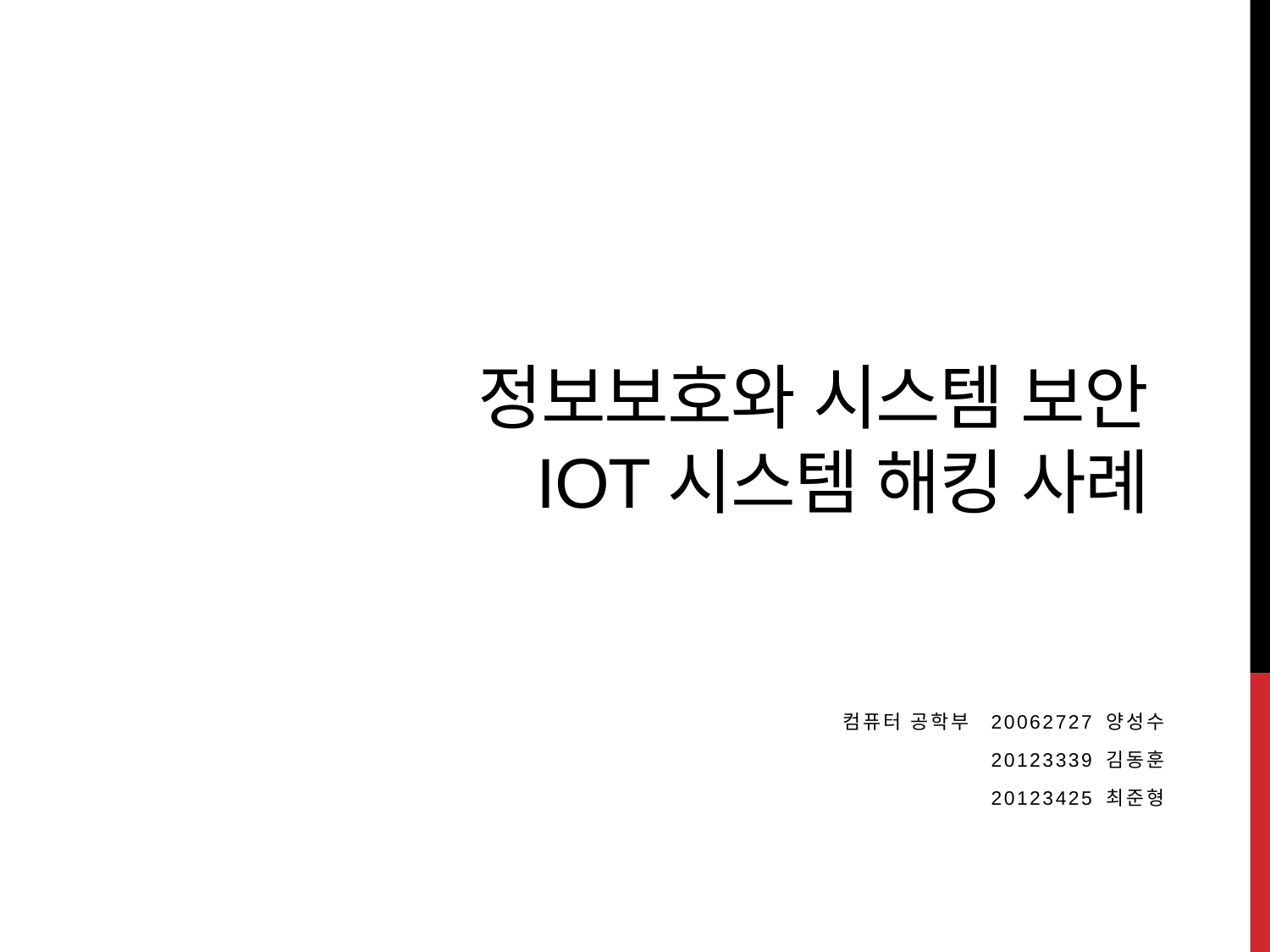

# 정보보호와 시스템 보안 IOT시스템 해킹 사례

컴퓨터 공학부  20062727 양성수
20123339 김동훈
20123425 최준형